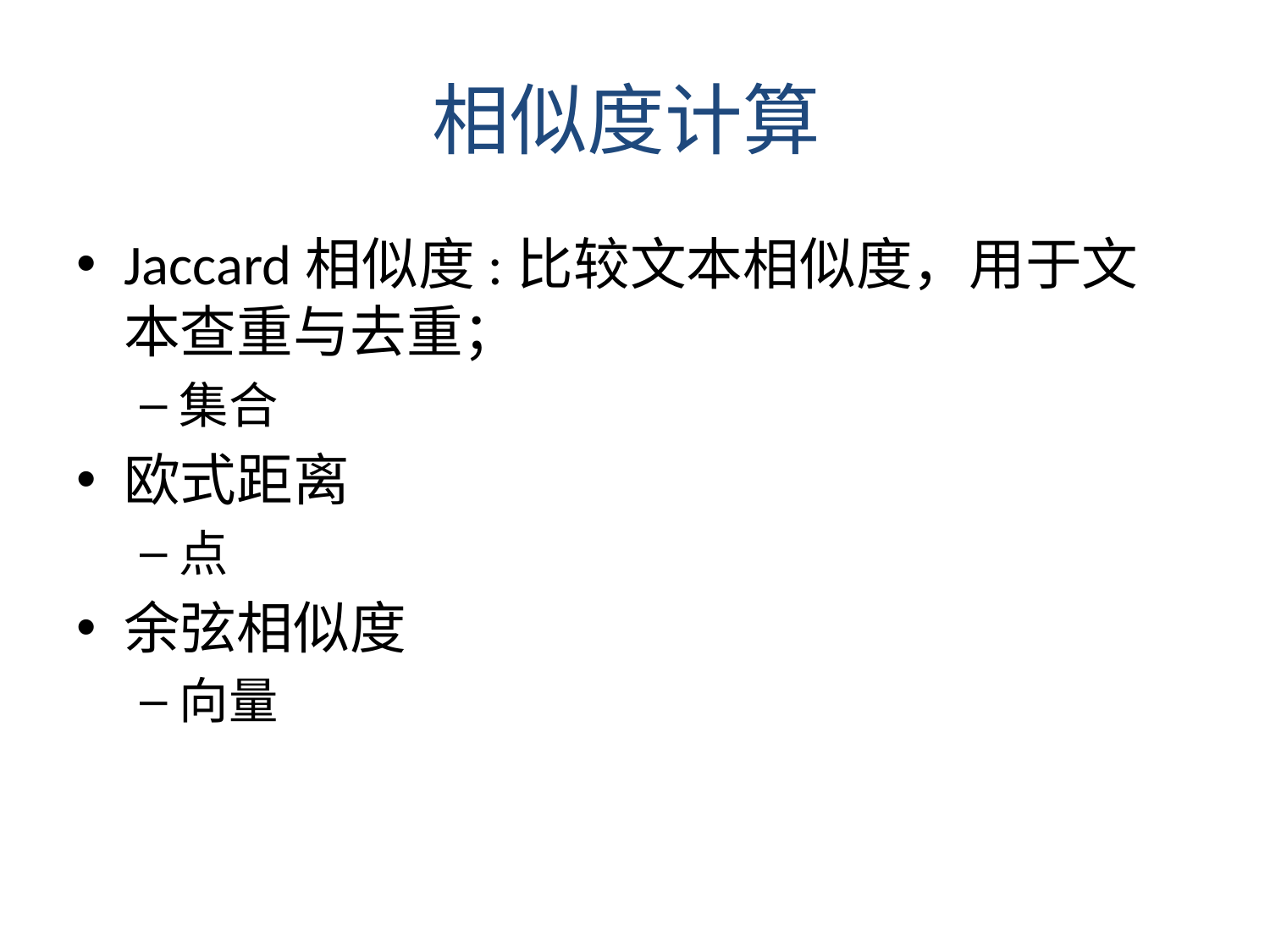

# 相似度计算
Jaccard相似度:比较文本相似度，用于文本查重与去重；
集合
欧式距离
点
余弦相似度
向量